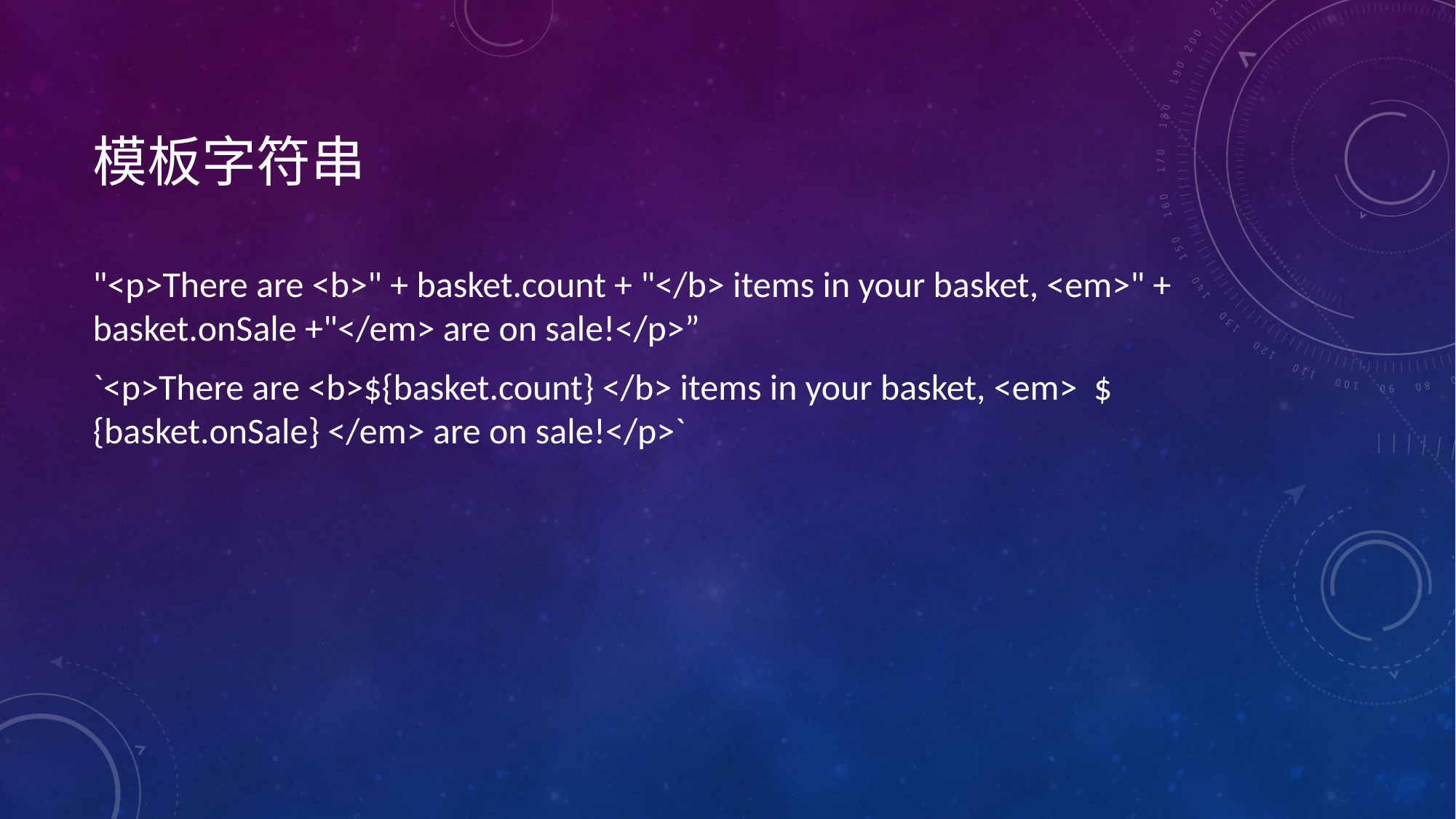

# 模板字符串
"<p>There are <b>" + basket.count + "</b> items in your basket, <em>" + basket.onSale +"</em> are on sale!</p>”
`<p>There are <b>${basket.count} </b> items in your basket, <em>  ${basket.onSale} </em> are on sale!</p>`